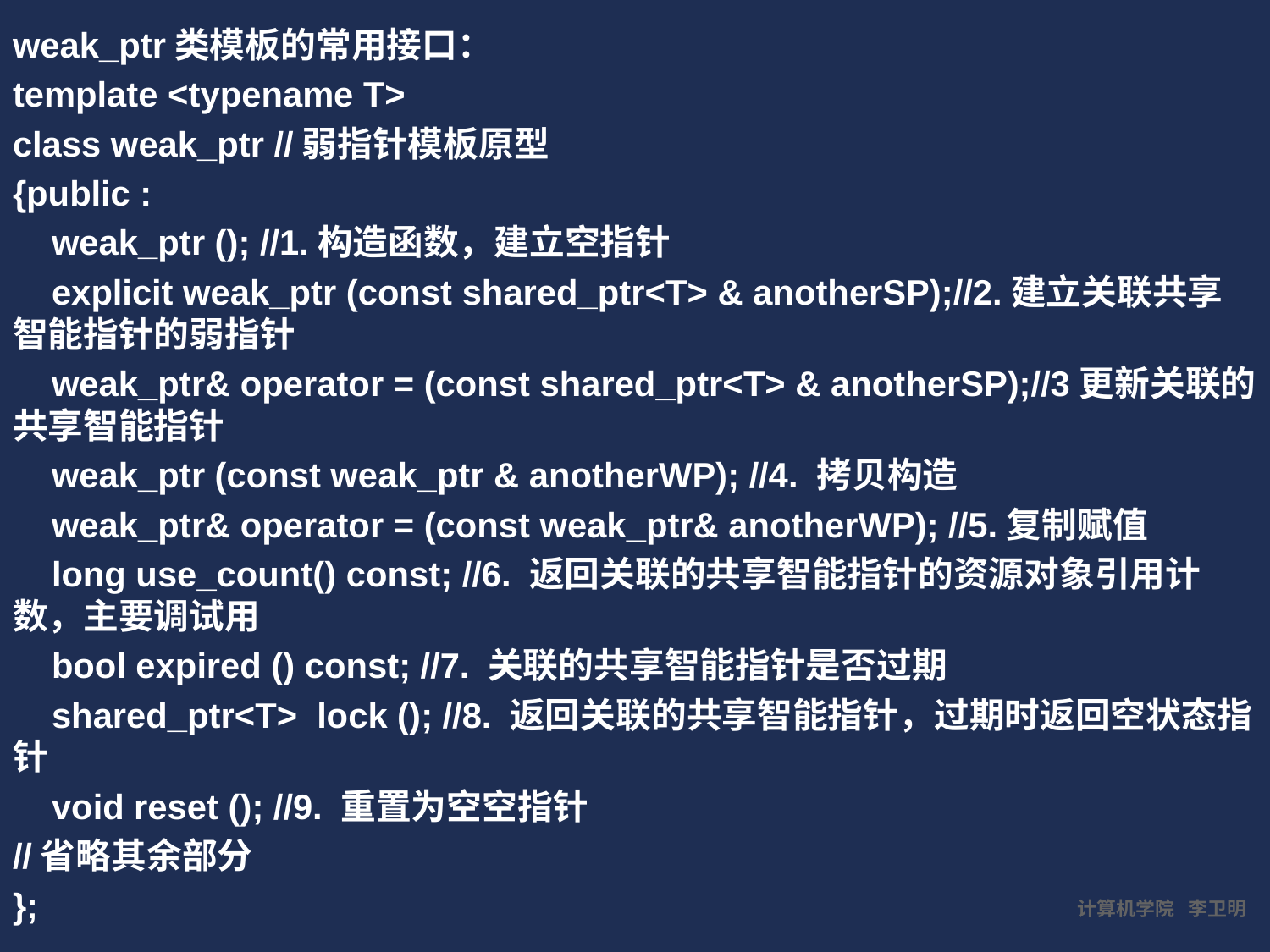

weak_ptr类模板的常用接口：
template <typename T>
class weak_ptr //弱指针模板原型
{public :
    weak_ptr (); //1.构造函数，建立空指针
    explicit weak_ptr (const shared_ptr<T> & anotherSP);//2.建立关联共享智能指针的弱指针
    weak_ptr& operator = (const shared_ptr<T> & anotherSP);//3更新关联的共享智能指针
    weak_ptr (const weak_ptr & anotherWP); //4. 拷贝构造
    weak_ptr& operator = (const weak_ptr& anotherWP); //5.复制赋值
    long use_count() const; //6. 返回关联的共享智能指针的资源对象引用计数，主要调试用
    bool expired () const; //7. 关联的共享智能指针是否过期
    shared_ptr<T>  lock (); //8. 返回关联的共享智能指针，过期时返回空状态指针
    void reset (); //9. 重置为空空指针
//省略其余部分
};

计算机学院   李卫明